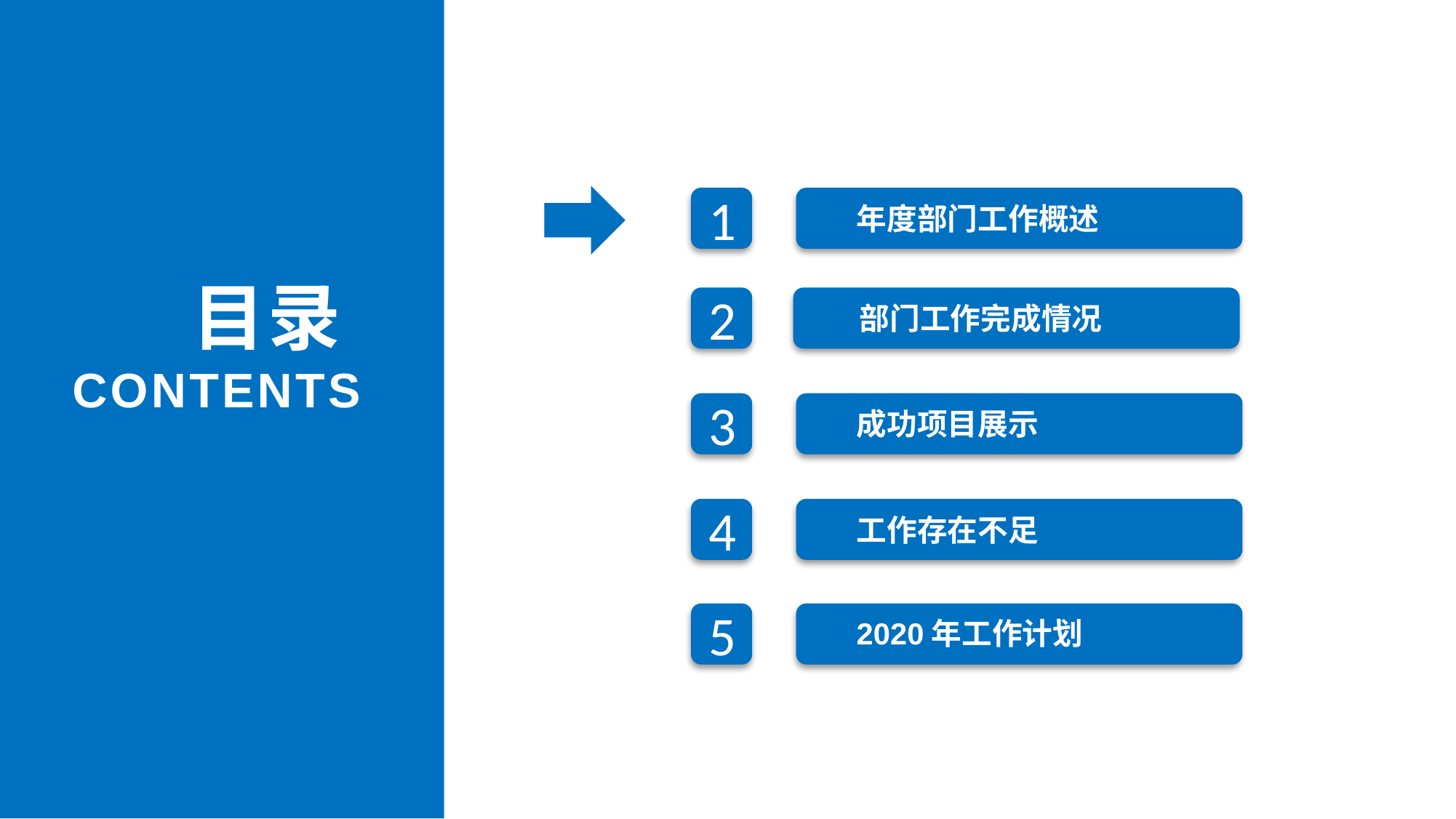

年度部门工作概述
1
目录
CONTENTS
2

部门工作完成情况

成功项目展示
3

工作存在不足
4
5

2020年工作计划